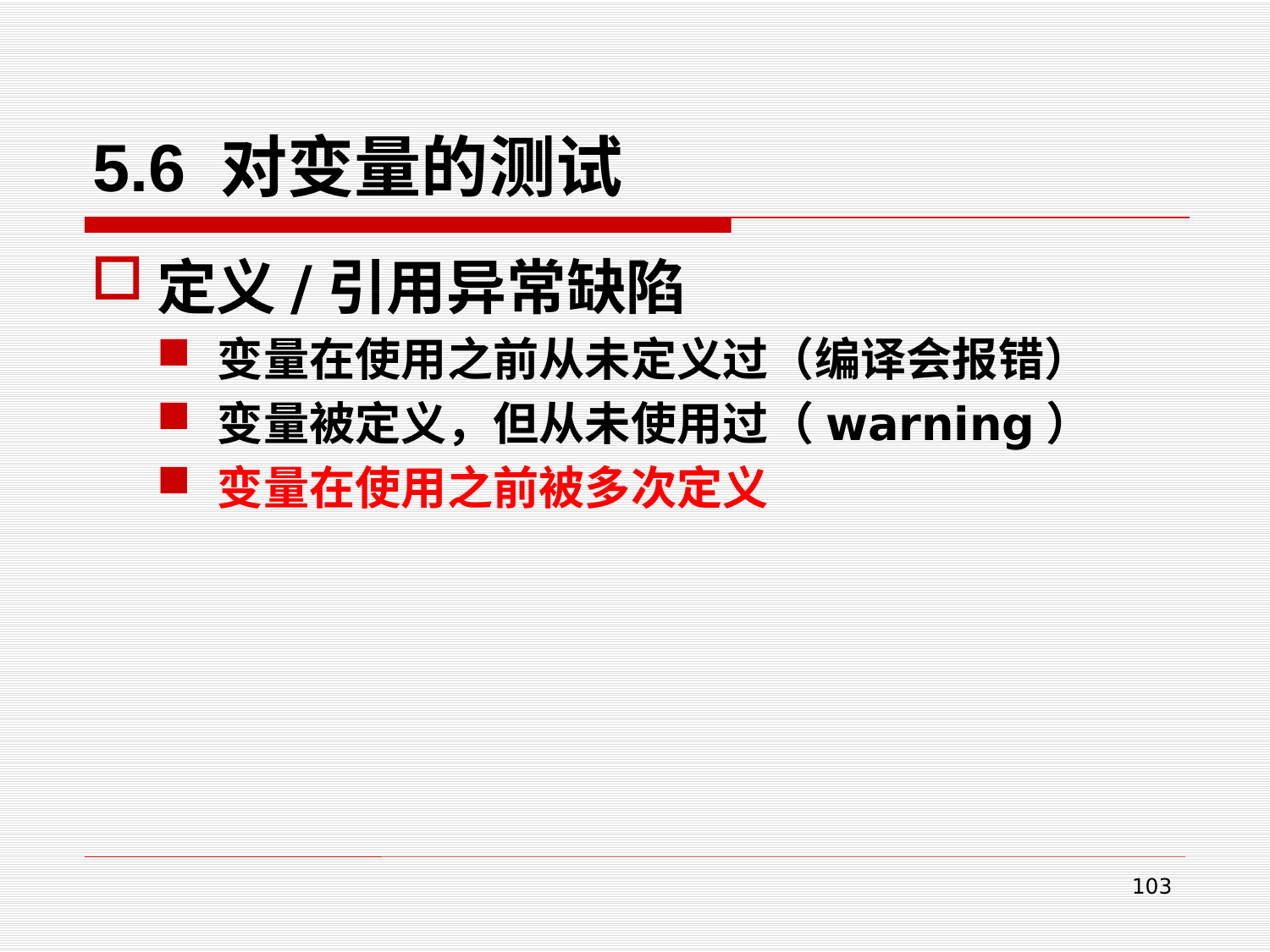

# 5.6 对变量的测试
定义/引用异常缺陷
变量在使用之前从未定义过（编译会报错）
变量被定义，但从未使用过（warning）
变量在使用之前被多次定义
103